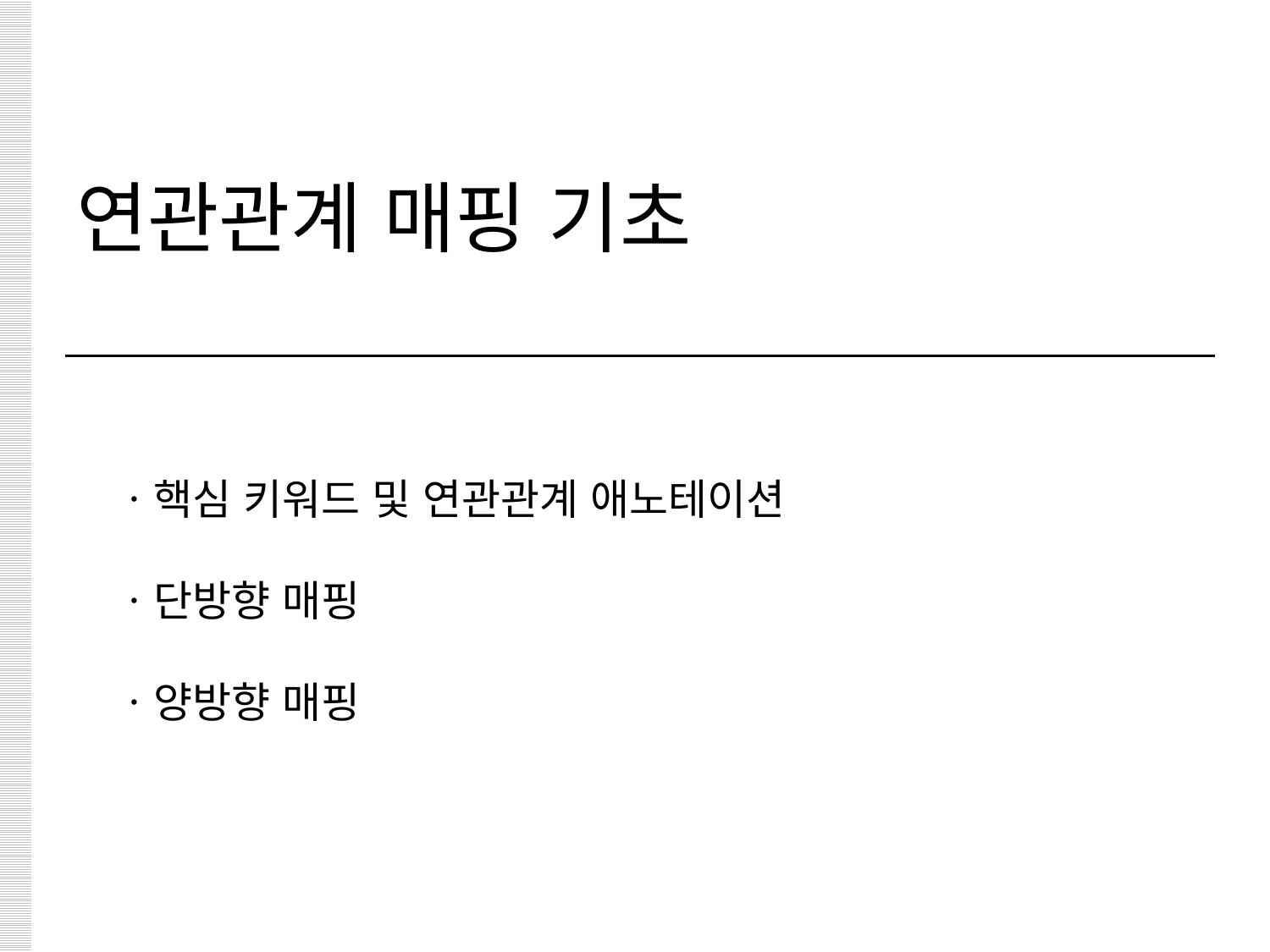

# 연관관계 매핑 기초
ㆍ핵심 키워드 및 연관관계 애노테이션
ㆍ단방향 매핑
ㆍ양방향 매핑